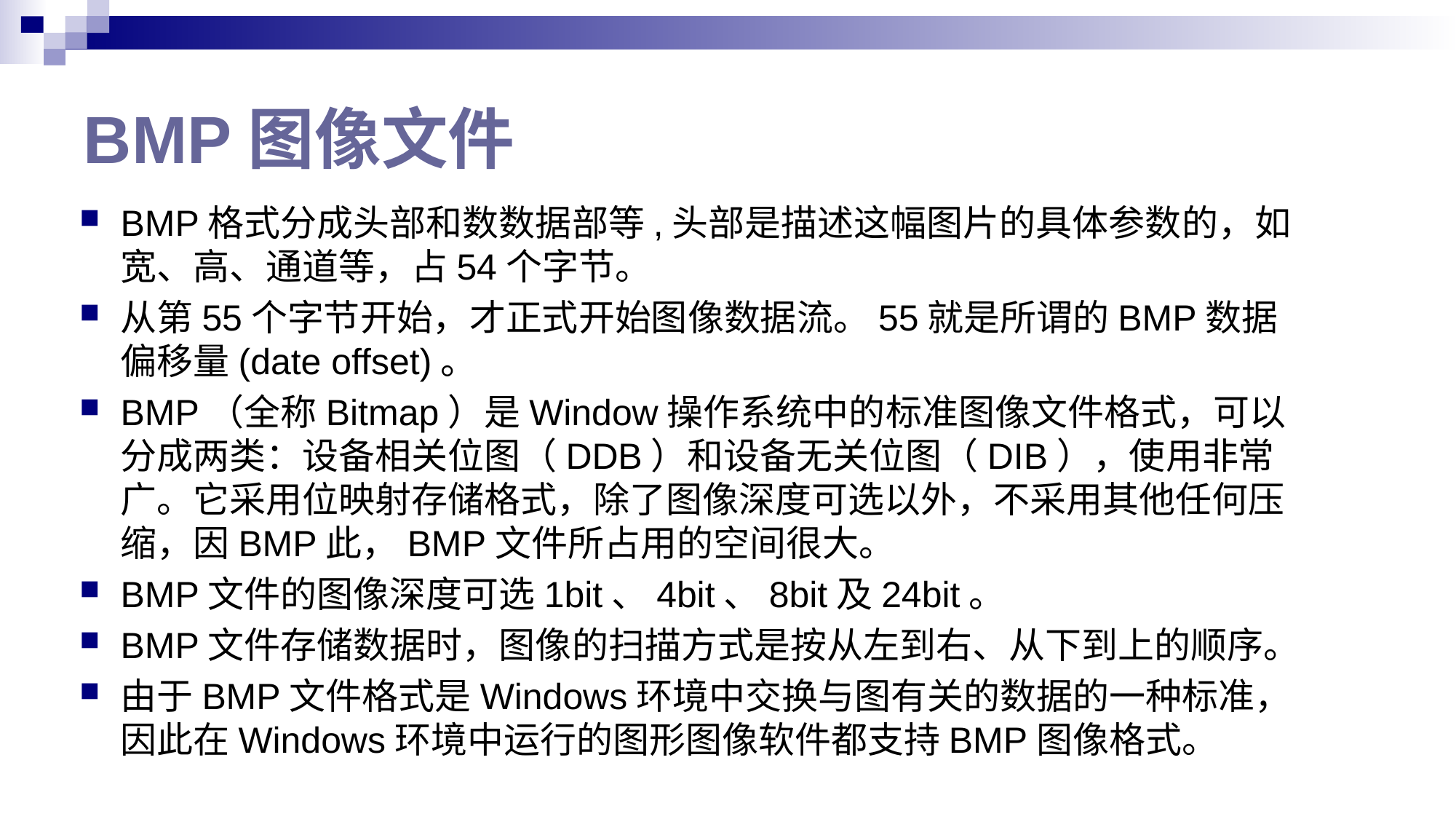

# BMP图像文件
BMP格式分成头部和数数据部等,头部是描述这幅图片的具体参数的，如宽、高、通道等，占54个字节。
从第55个字节开始，才正式开始图像数据流。55就是所谓的BMP数据偏移量(date offset)。
BMP（全称Bitmap）是Window操作系统中的标准图像文件格式，可以分成两类：设备相关位图（DDB）和设备无关位图（DIB），使用非常广。它采用位映射存储格式，除了图像深度可选以外，不采用其他任何压缩，因BMP此，BMP文件所占用的空间很大。
BMP文件的图像深度可选1bit、4bit、8bit及24bit。
BMP文件存储数据时，图像的扫描方式是按从左到右、从下到上的顺序。
由于BMP文件格式是Windows环境中交换与图有关的数据的一种标准，因此在Windows环境中运行的图形图像软件都支持BMP图像格式。